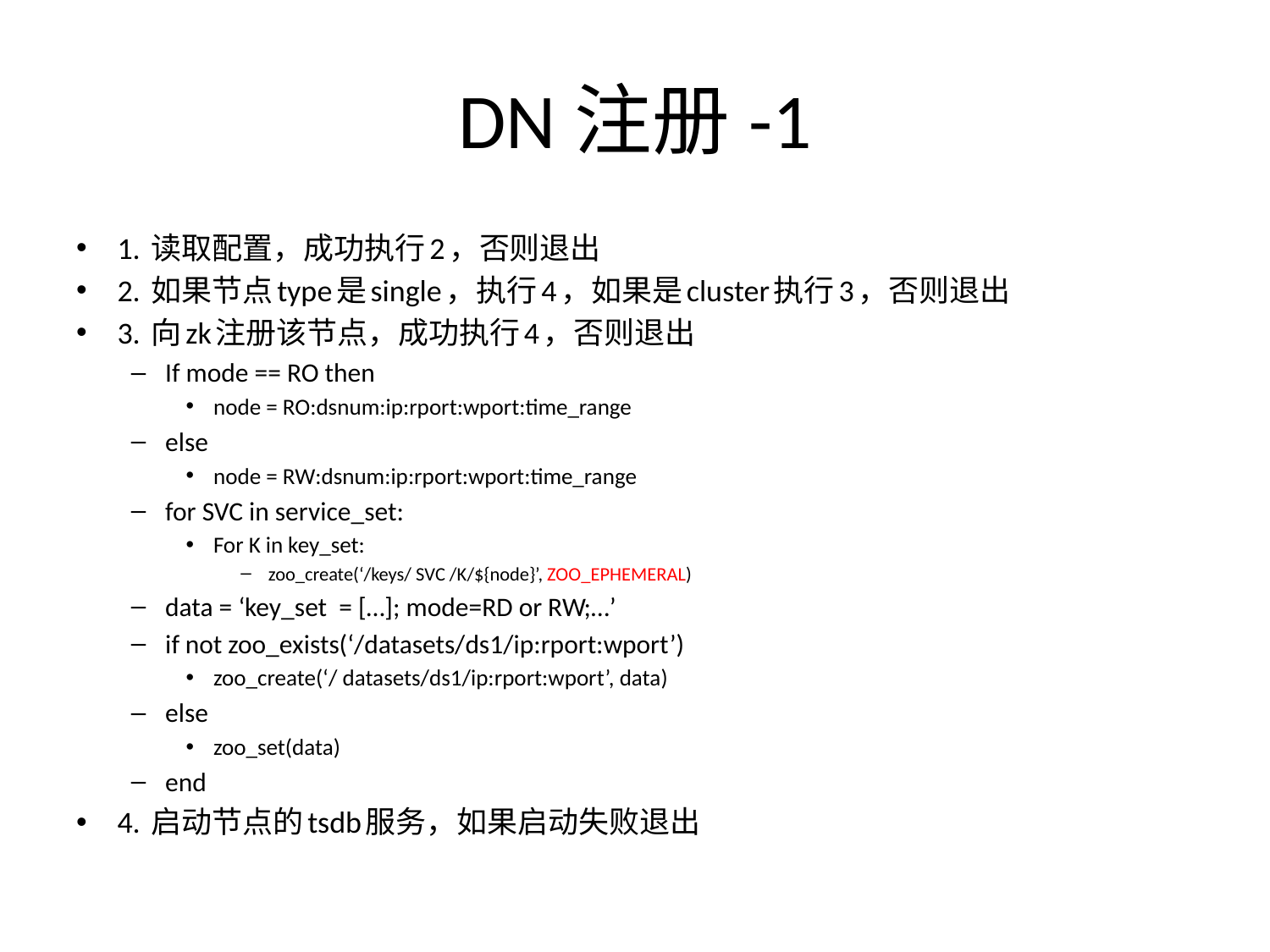

# DN注册-1
1. 读取配置，成功执行2，否则退出
2. 如果节点type是single，执行4，如果是cluster执行3，否则退出
3. 向zk注册该节点，成功执行4，否则退出
If mode == RO then
node = RO:dsnum:ip:rport:wport:time_range
else
node = RW:dsnum:ip:rport:wport:time_range
for SVC in service_set:
For K in key_set:
zoo_create(‘/keys/ SVC /K/${node}’, ZOO_EPHEMERAL)
data = ‘key_set  = […]; mode=RD or RW;…’
if not zoo_exists(‘/datasets/ds1/ip:rport:wport’)
zoo_create(‘/ datasets/ds1/ip:rport:wport’, data)
else
zoo_set(data)
end
4. 启动节点的tsdb服务，如果启动失败退出